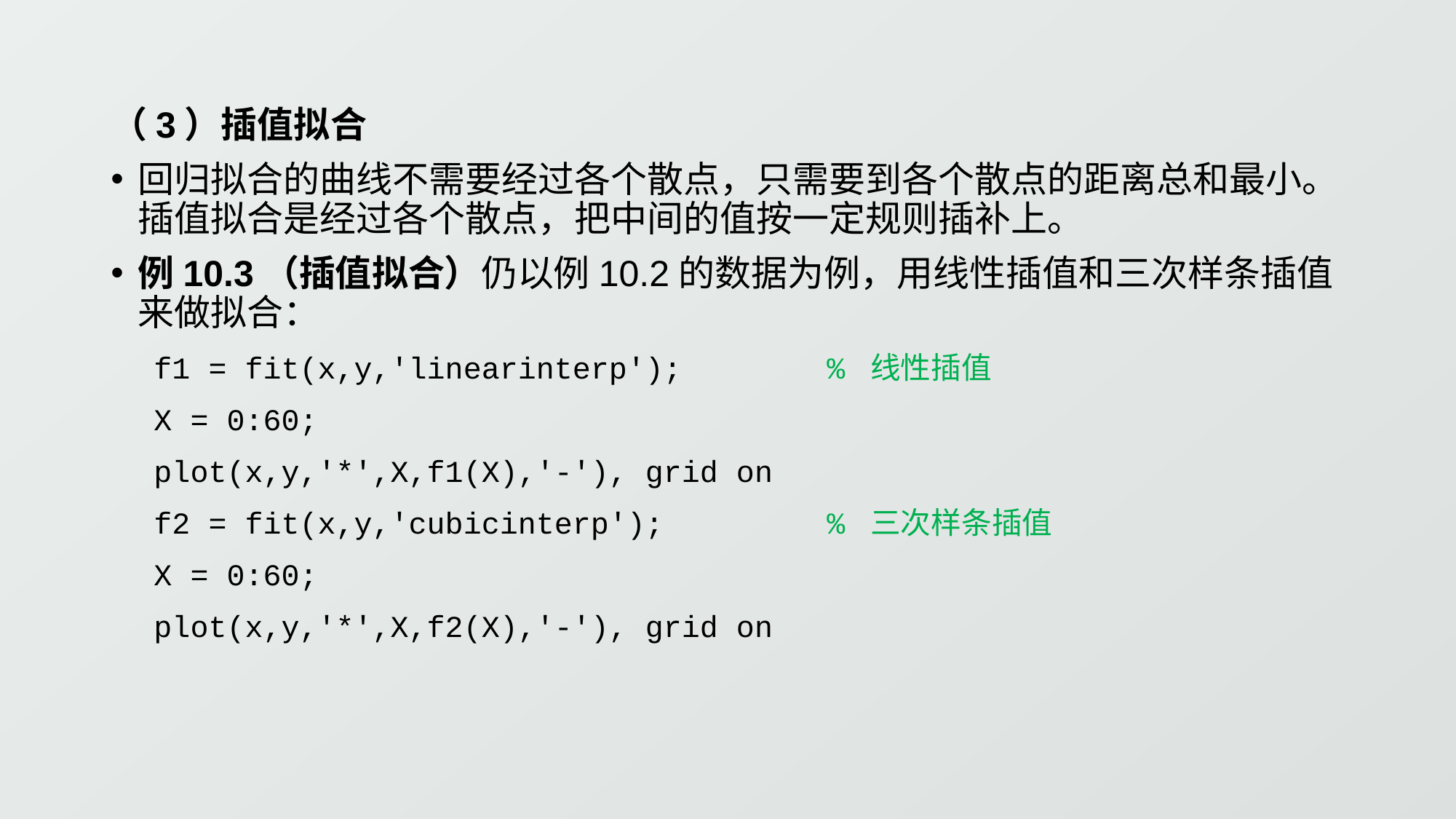

（3）插值拟合
回归拟合的曲线不需要经过各个散点，只需要到各个散点的距离总和最小。 插值拟合是经过各个散点，把中间的值按一定规则插补上。
例10.3（插值拟合）仍以例10.2的数据为例，用线性插值和三次样条插值来做拟合：
f1 = fit(x,y,'linearinterp');        % 线性插值
X = 0:60;
plot(x,y,'*',X,f1(X),'-'), grid on
f2 = fit(x,y,'cubicinterp');         % 三次样条插值
X = 0:60;
plot(x,y,'*',X,f2(X),'-'), grid on